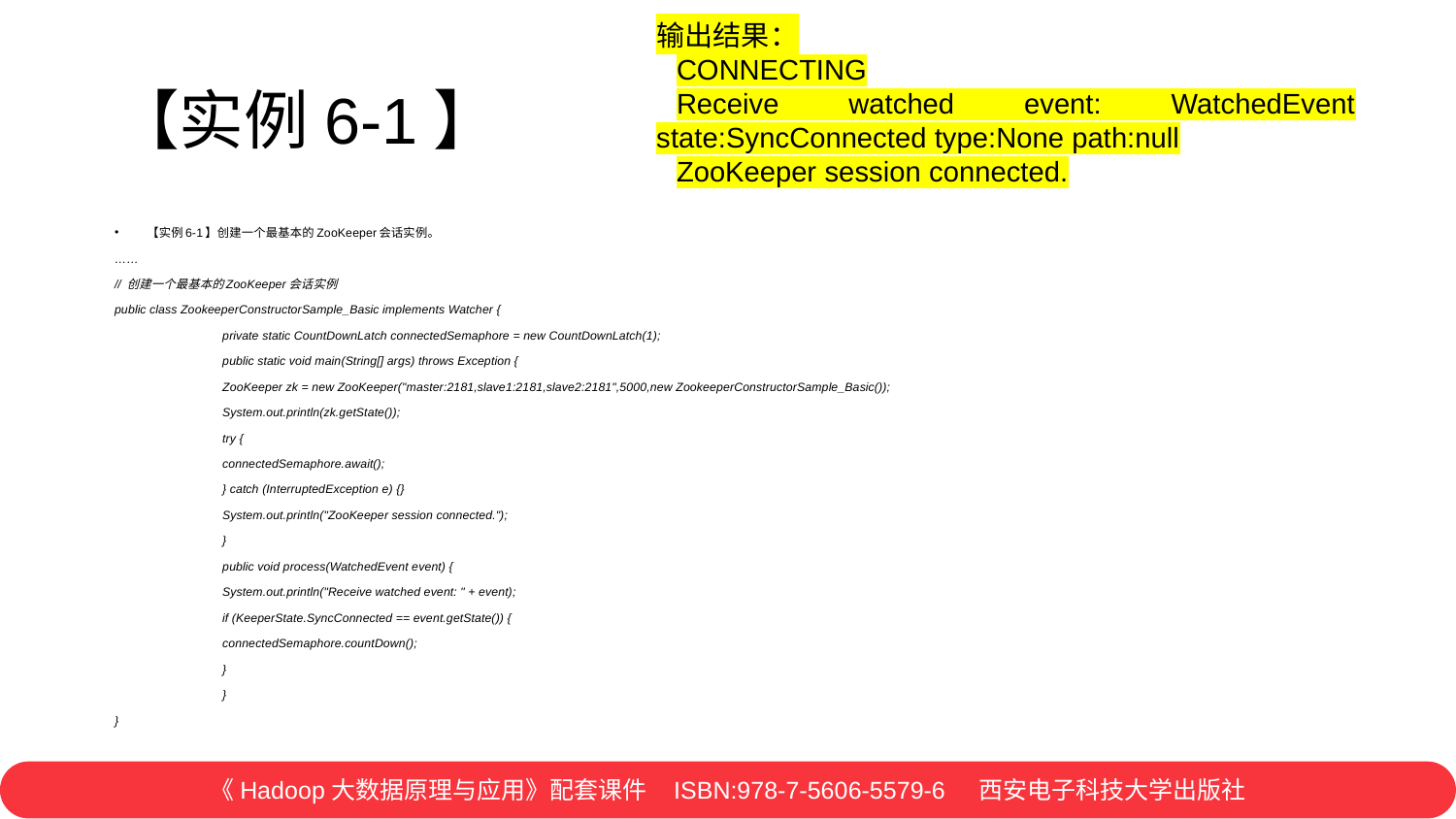

输出结果：
CONNECTING
Receive watched event: WatchedEvent state:SyncConnected type:None path:null
ZooKeeper session connected.
# 【实例6-1】
【实例6-1】创建一个最基本的ZooKeeper会话实例。
……
// 创建一个最基本的ZooKeeper会话实例
public class ZookeeperConstructorSample_Basic implements Watcher {
	private static CountDownLatch connectedSemaphore = new CountDownLatch(1);
	public static void main(String[] args) throws Exception {
		ZooKeeper zk = new ZooKeeper("master:2181,slave1:2181,slave2:2181",5000,new ZookeeperConstructorSample_Basic());
		System.out.println(zk.getState());
		try {
			connectedSemaphore.await();
		} catch (InterruptedException e) {}
		System.out.println("ZooKeeper session connected.");
	}
	public void process(WatchedEvent event) {
		System.out.println("Receive watched event: " + event);
		if (KeeperState.SyncConnected == event.getState()) {
			connectedSemaphore.countDown();
		}
	}
}